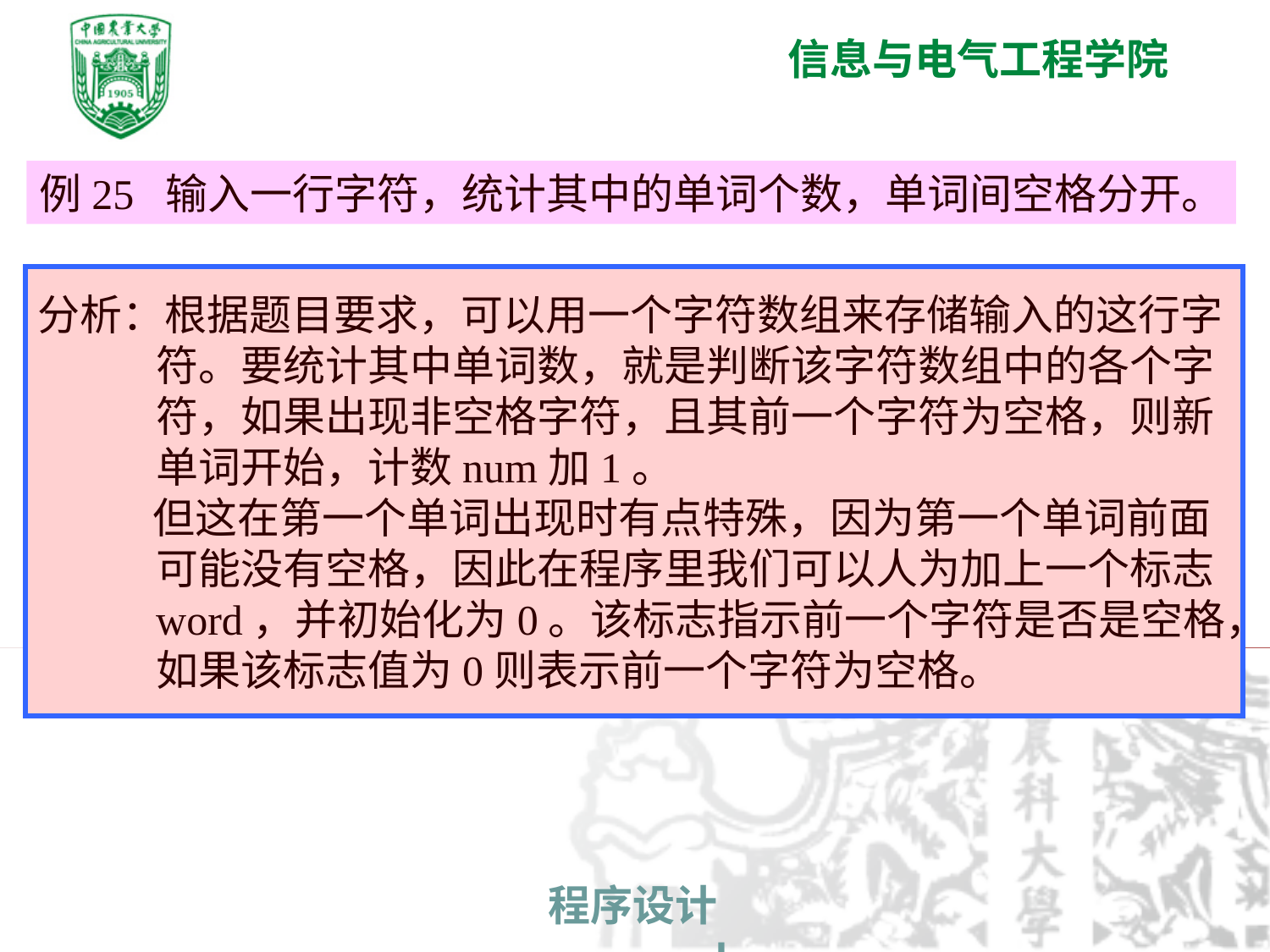

例25  输入一行字符，统计其中的单词个数，单词间空格分开。
分析：根据题目要求，可以用一个字符数组来存储输入的这行字符。要统计其中单词数，就是判断该字符数组中的各个字符，如果出现非空格字符，且其前一个字符为空格，则新单词开始，计数num加1。
           但这在第一个单词出现时有点特殊，因为第一个单词前面可能没有空格，因此在程序里我们可以人为加上一个标志word，并初始化为0。该标志指示前一个字符是否是空格，如果该标志值为0则表示前一个字符为空格。